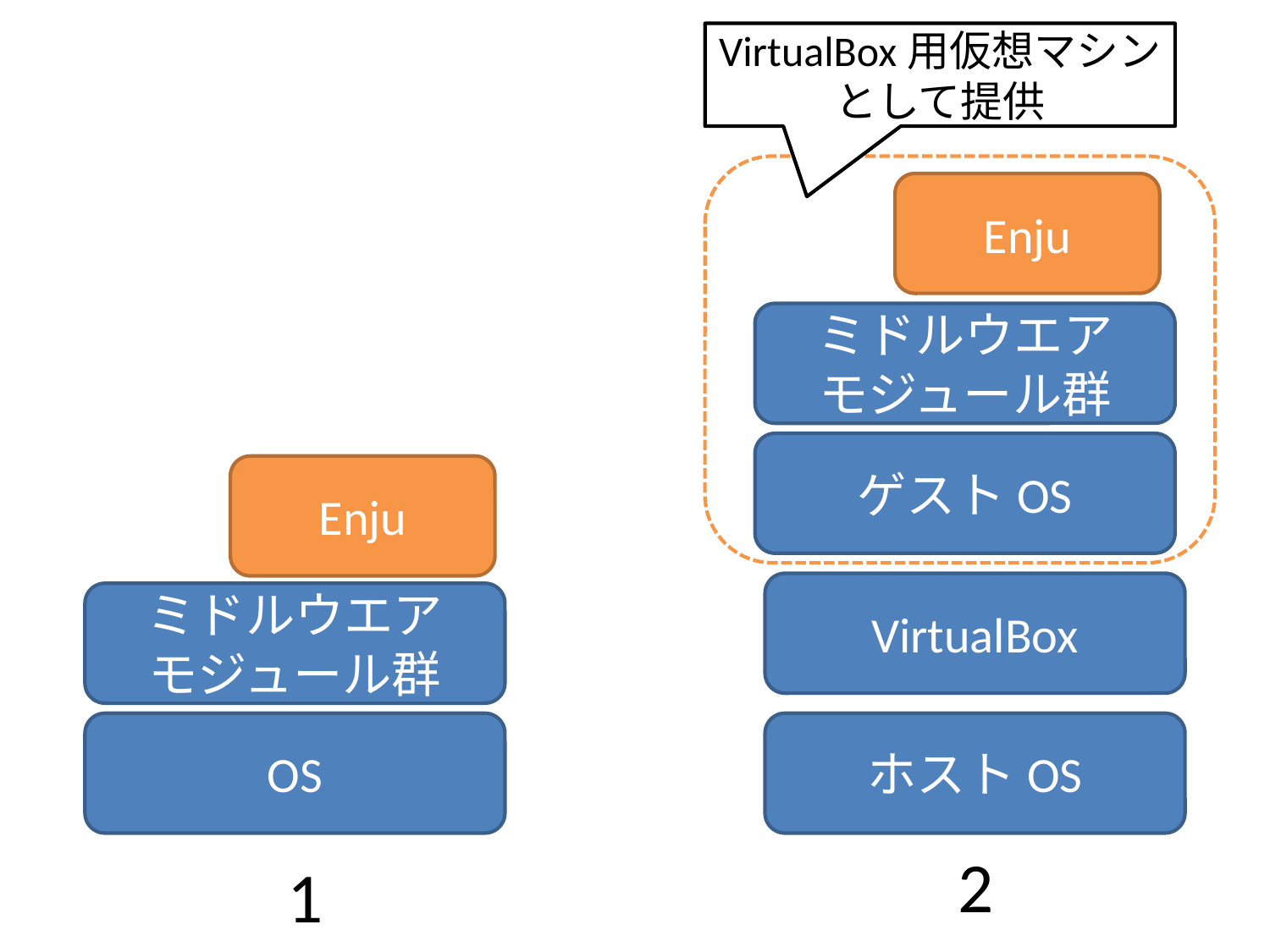

VirtualBox用仮想マシン
として提供

Enju
ミドルウエア
モジュール群
ゲストOS
Enju
VirtualBox
ミドルウエア
モジュール群
OS
ホストOS
2
1